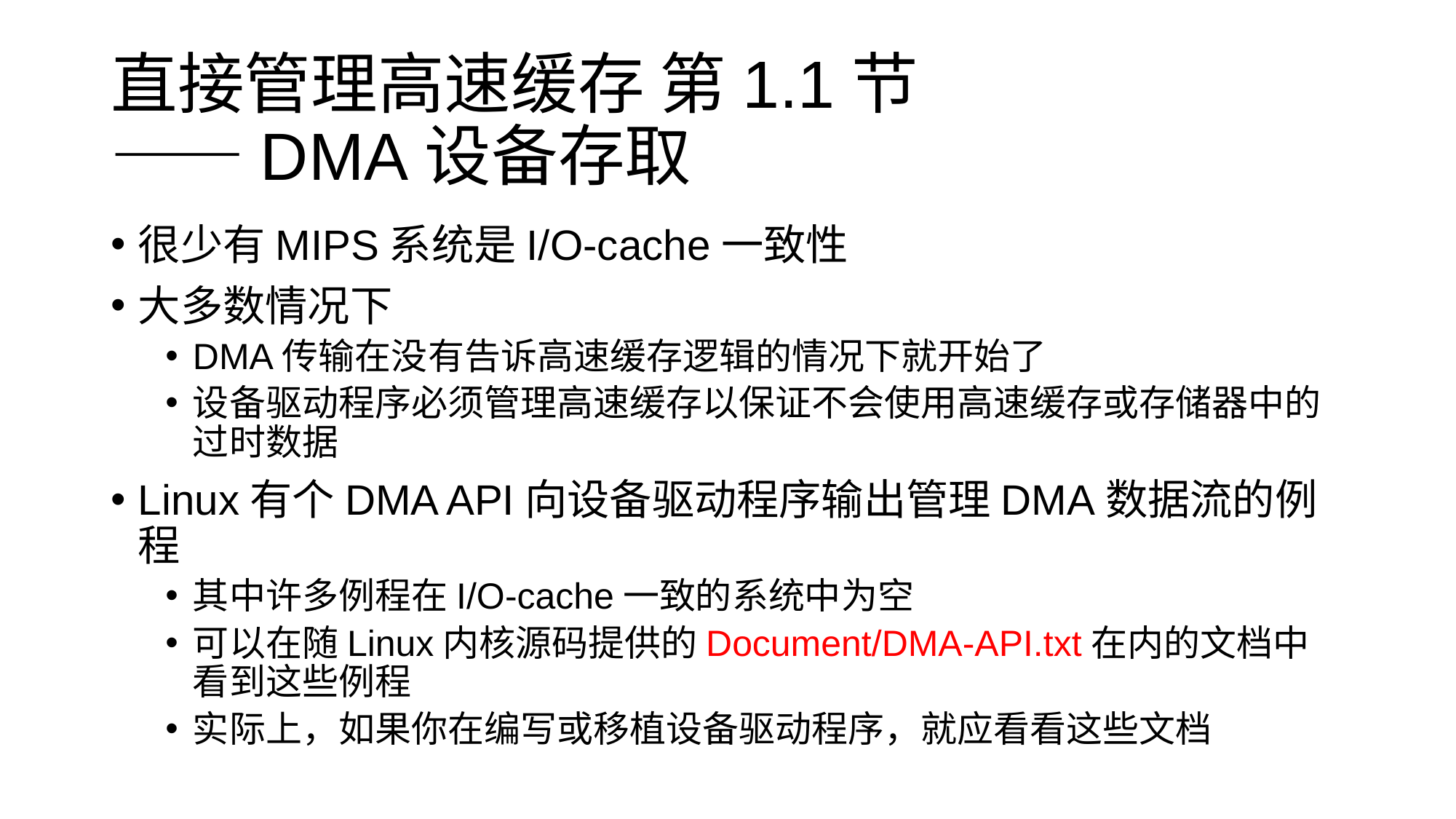

# 直接管理高速缓存 第1.1节 ——DMA设备存取
很少有MIPS系统是I/O-cache一致性
大多数情况下
DMA传输在没有告诉高速缓存逻辑的情况下就开始了
设备驱动程序必须管理高速缓存以保证不会使用高速缓存或存储器中的过时数据
Linux有个DMA API向设备驱动程序输出管理DMA数据流的例程
其中许多例程在I/O-cache一致的系统中为空
可以在随Linux内核源码提供的Document/DMA-API.txt在内的文档中看到这些例程
实际上，如果你在编写或移植设备驱动程序，就应看看这些文档